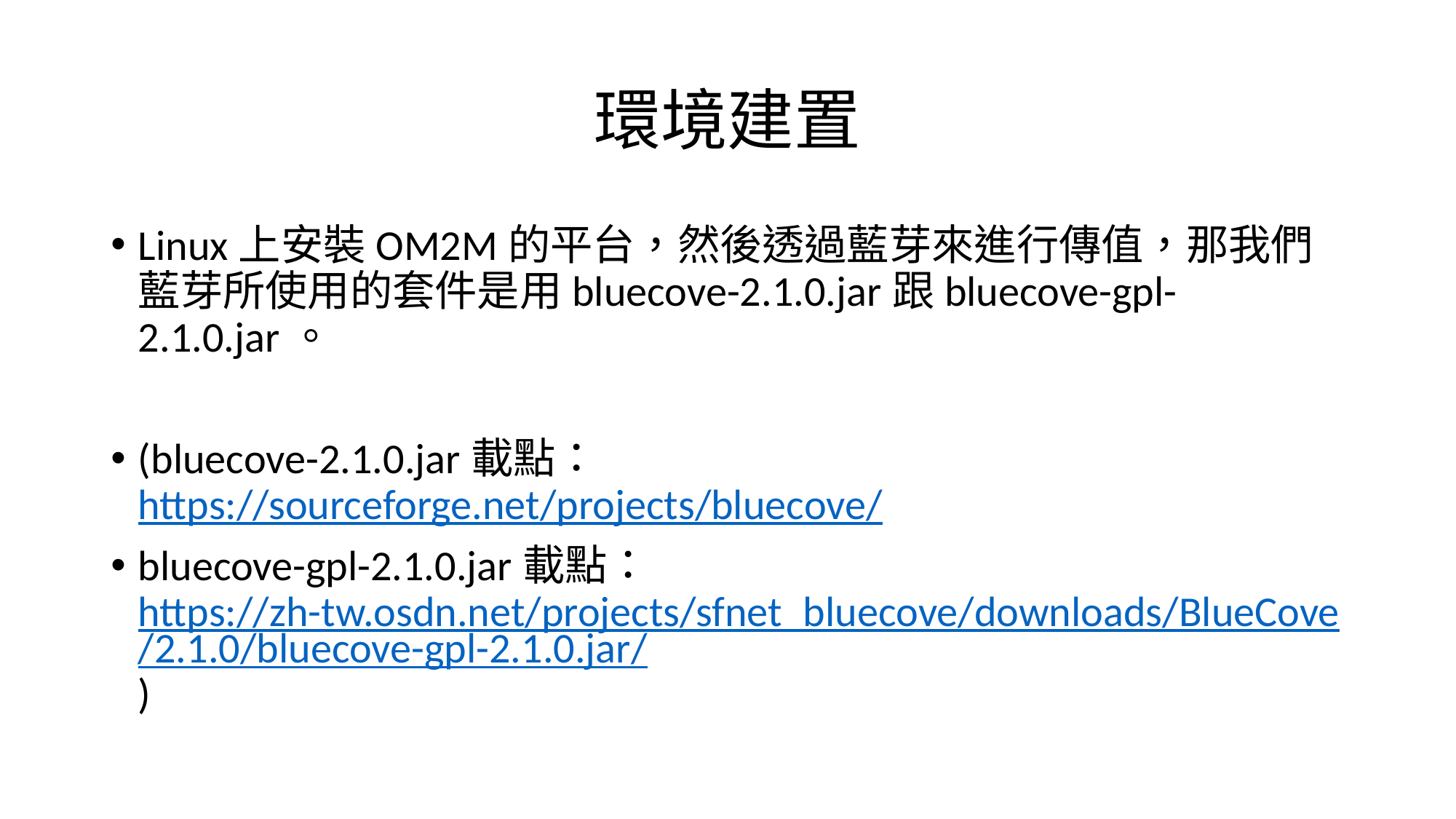

# 環境建置
Linux上安裝OM2M的平台，然後透過藍芽來進行傳值，那我們藍芽所使用的套件是用bluecove-2.1.0.jar跟bluecove-gpl-2.1.0.jar。

(bluecove-2.1.0.jar載點：https://sourceforge.net/projects/bluecove/
bluecove-gpl-2.1.0.jar載點：https://zh-tw.osdn.net/projects/sfnet_bluecove/downloads/BlueCove/2.1.0/bluecove-gpl-2.1.0.jar/)